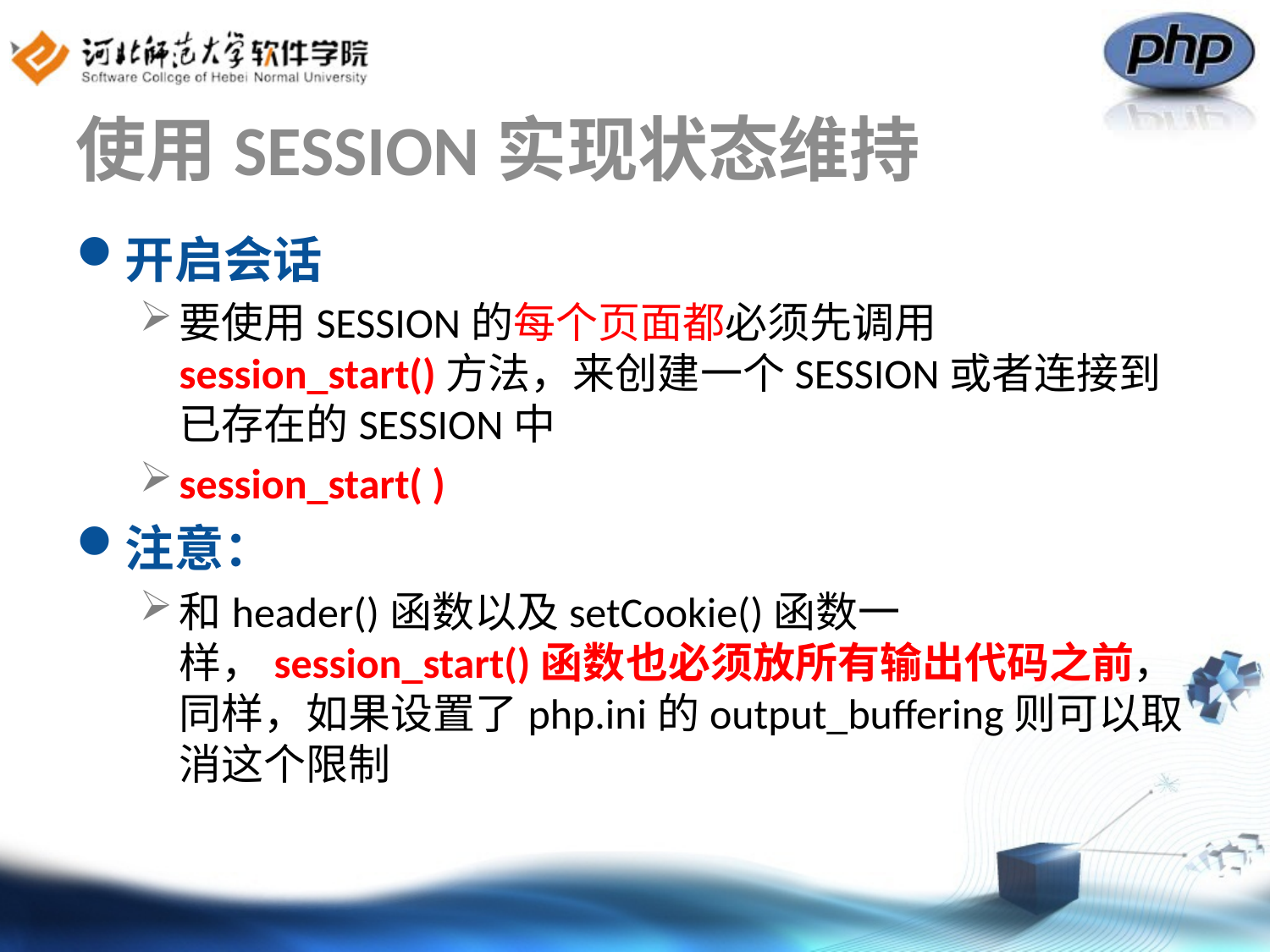

# 使用SESSION实现状态维持
开启会话
要使用SESSION的每个页面都必须先调用session_start()方法，来创建一个SESSION或者连接到已存在的SESSION中
session_start( )
注意：
和header()函数以及setCookie()函数一样，session_start()函数也必须放所有输出代码之前，同样，如果设置了php.ini的output_buffering则可以取消这个限制